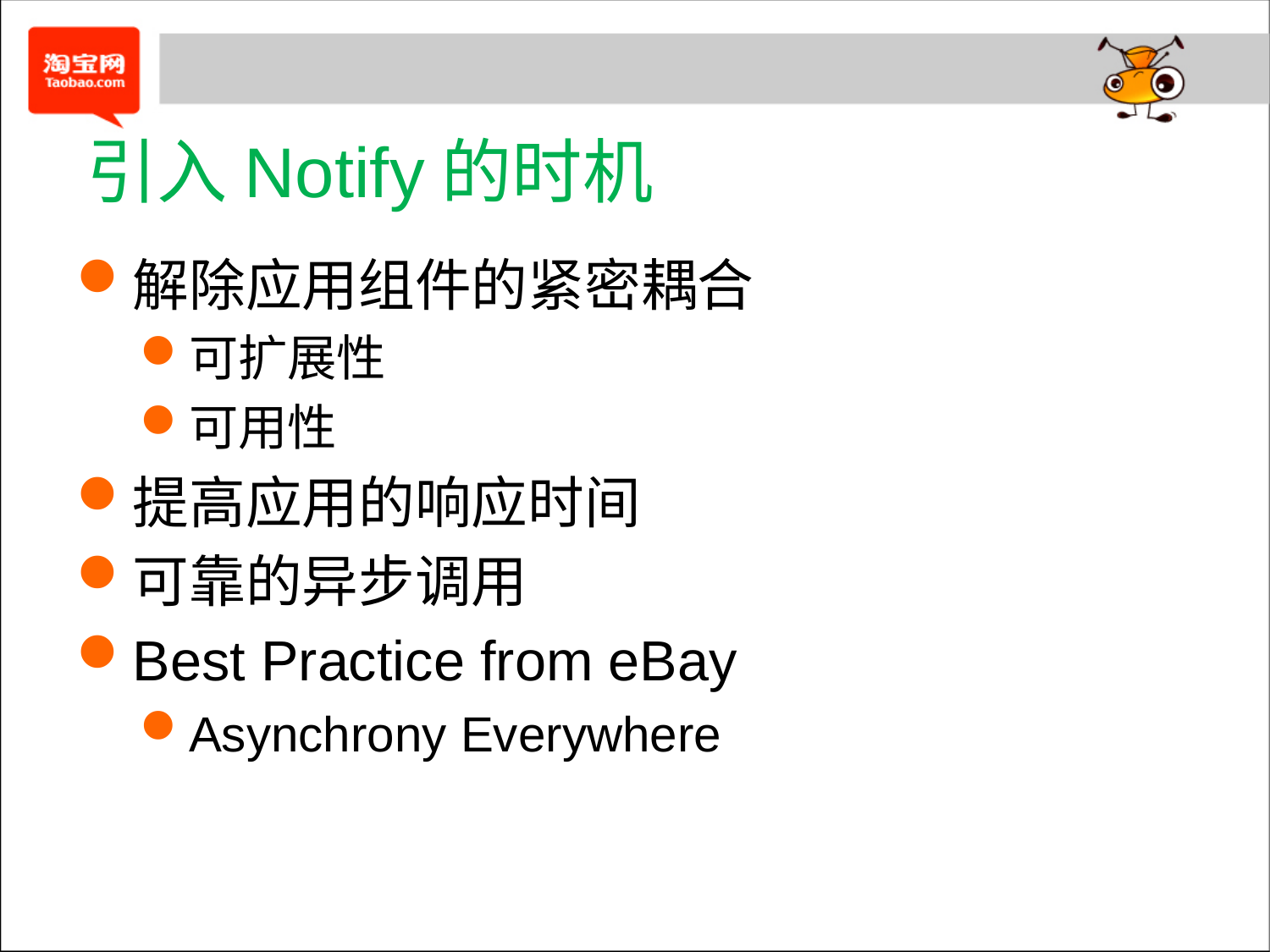

# 引入Notify的时机
解除应用组件的紧密耦合
可扩展性
可用性
提高应用的响应时间
可靠的异步调用
Best Practice from eBay
Asynchrony Everywhere